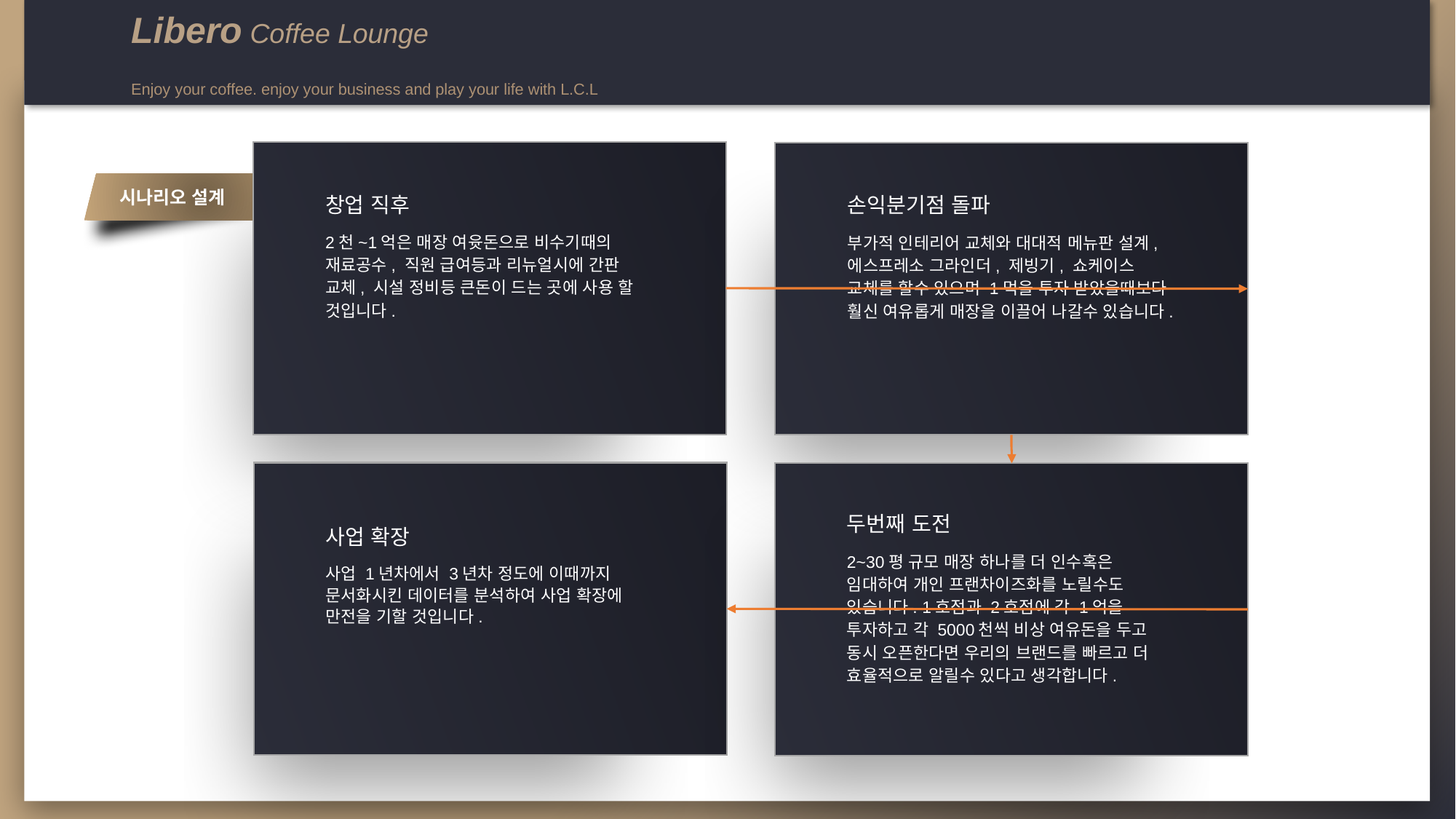

Libero Coffee Lounge
Enjoy your coffee. enjoy your business and play your life with L.C.L

시나리오 설계

창업 직후
2천~1억은 매장 여윳돈으로 비수기때의 재료공수, 직원 급여등과 리뉴얼시에 간판 교체, 시설 정비등 큰돈이 드는 곳에 사용 할 것입니다.
손익분기점 돌파
부가적 인테리어 교체와 대대적 메뉴판 설계, 에스프레소 그라인더, 제빙기, 쇼케이스 교체를 할수 있으며 1먹을 투자 받았을때보다 훨신 여유롭게 매장을 이끌어 나갈수 있습니다.

두번째 도전
2~30평 규모 매장 하나를 더 인수혹은 임대하여 개인 프랜차이즈화를 노릴수도 있습니다. 1호점과 2호점에 각 1억을 투자하고 각 5000천씩 비상 여유돈을 두고 동시 오픈한다면 우리의 브랜드를 빠르고 더 효율적으로 알릴수 있다고 생각합니다.
사업 확장
사업 1년차에서 3년차 정도에 이때까지 문서화시킨 데이터를 분석하여 사업 확장에 만전을 기할 것입니다.